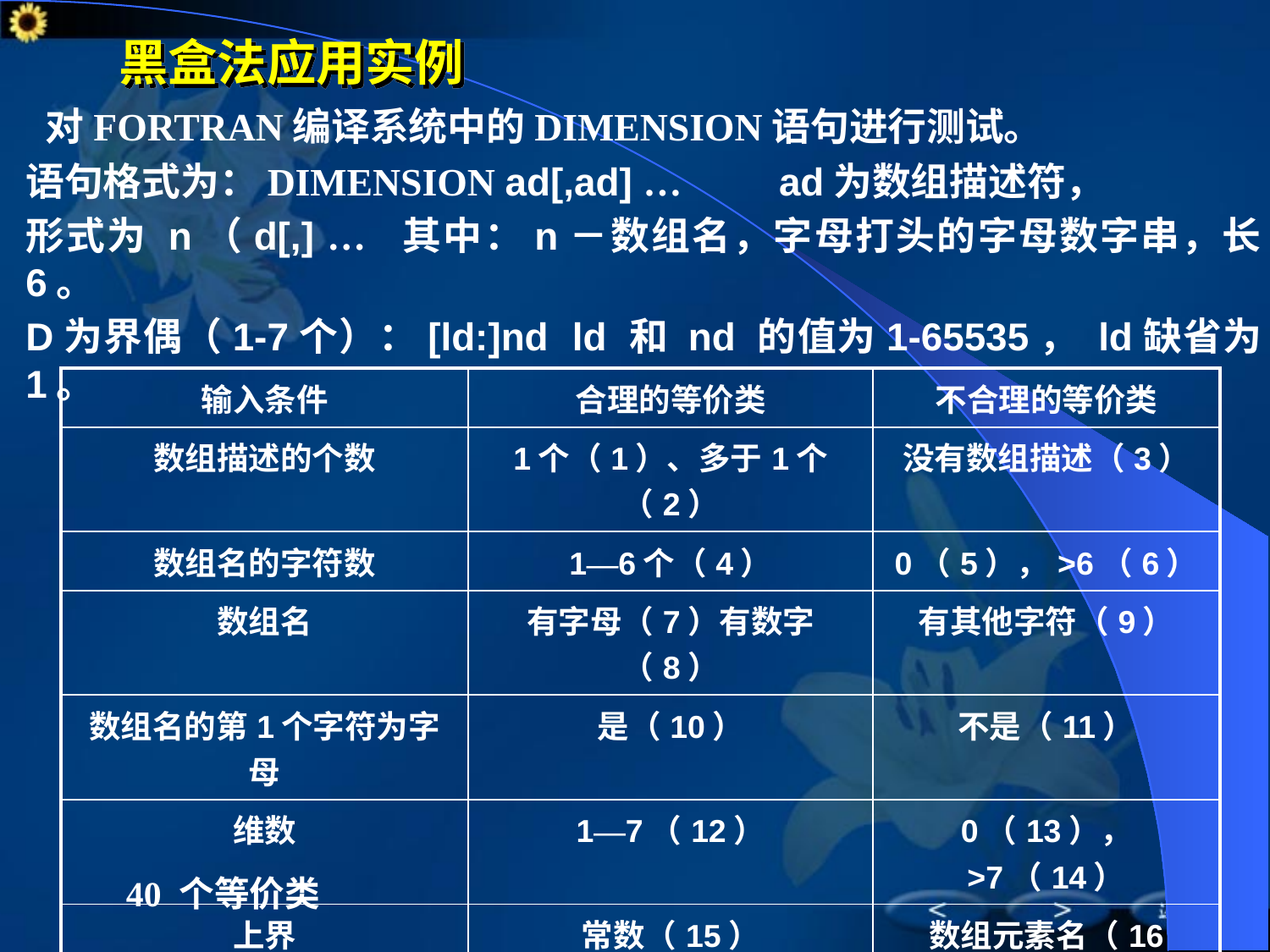

# 黑盒法应用实例
 对FORTRAN编译系统中的DIMENSION语句进行测试。
语句格式为：DIMENSION ad[,ad] …         ad为数组描述符，
形式为 n（d[,] …  其中：n－数组名，字母打头的字母数字串，长6。
D为界偶（1-7个）：[ld:]nd  ld 和 nd 的值为1-65535， ld缺省为1。
| 输入条件 | 合理的等价类 | 不合理的等价类 |
| --- | --- | --- |
| 数组描述的个数 | 1个（1）、多于1个（2） | 没有数组描述（3） |
| 数组名的字符数 | 1—6个（4） | 0（5），>6（6） |
| 数组名 | 有字母（7）有数字（8） | 有其他字符（9） |
| 数组名的第1个字符为字母 | 是（10） | 不是（11） |
| 维数 | 1—7（12） | 0（13）， >7（14） |
| 上界 | 常数（15） | 数组元素名（16 |
|  |  |  |
|  |  |  |
40 个等价类